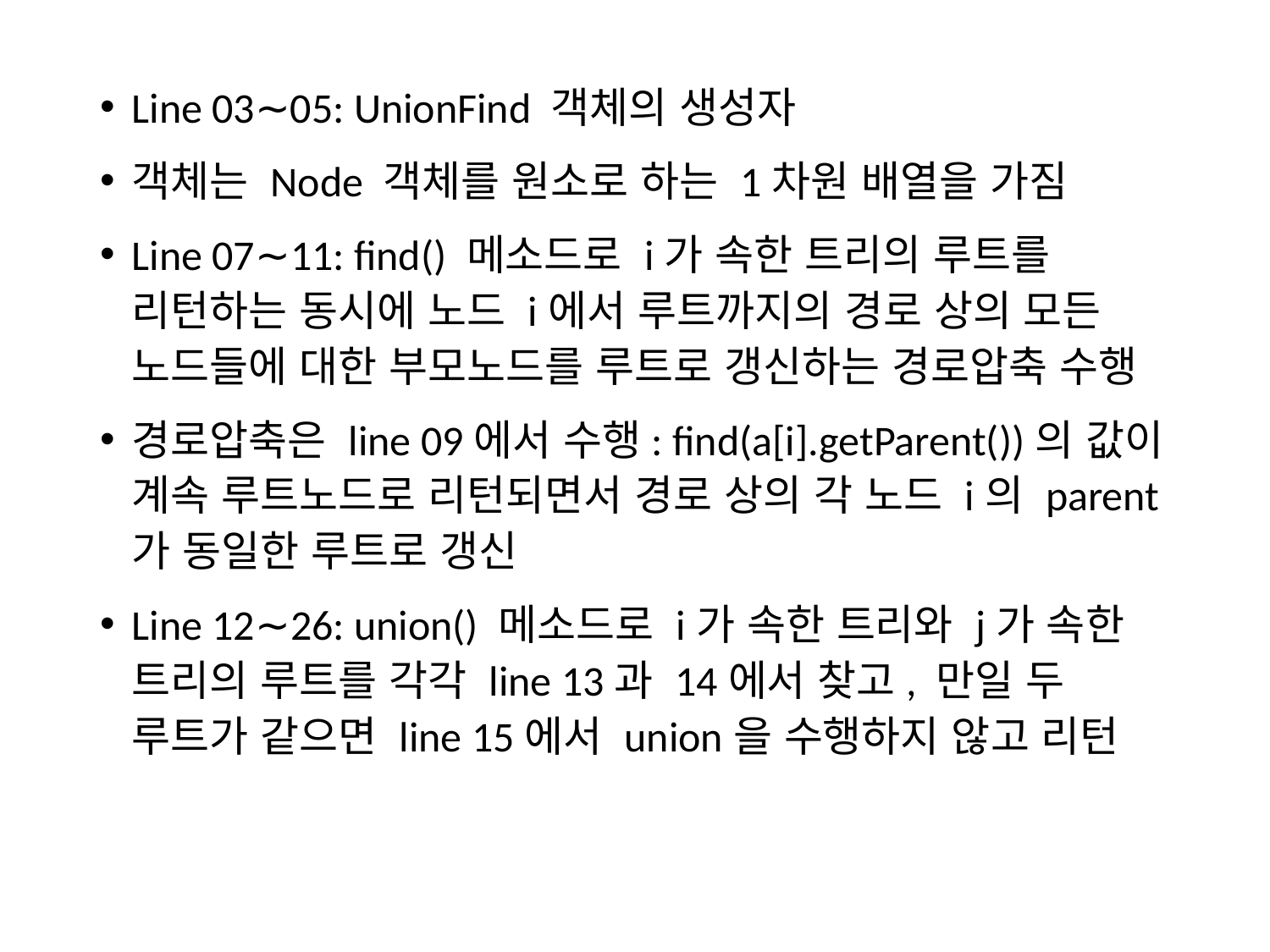

Line 03∼05: UnionFind 객체의 생성자
객체는 Node 객체를 원소로 하는 1차원 배열을 가짐
Line 07∼11: find() 메소드로 i가 속한 트리의 루트를 리턴하는 동시에 노드 i에서 루트까지의 경로 상의 모든 노드들에 대한 부모노드를 루트로 갱신하는 경로압축 수행
경로압축은 line 09에서 수행: find(a[i].getParent())의 값이 계속 루트노드로 리턴되면서 경로 상의 각 노드 i의 parent가 동일한 루트로 갱신
Line 12∼26: union() 메소드로 i가 속한 트리와 j가 속한 트리의 루트를 각각 line 13과 14에서 찾고, 만일 두 루트가 같으면 line 15에서 union을 수행하지 않고 리턴